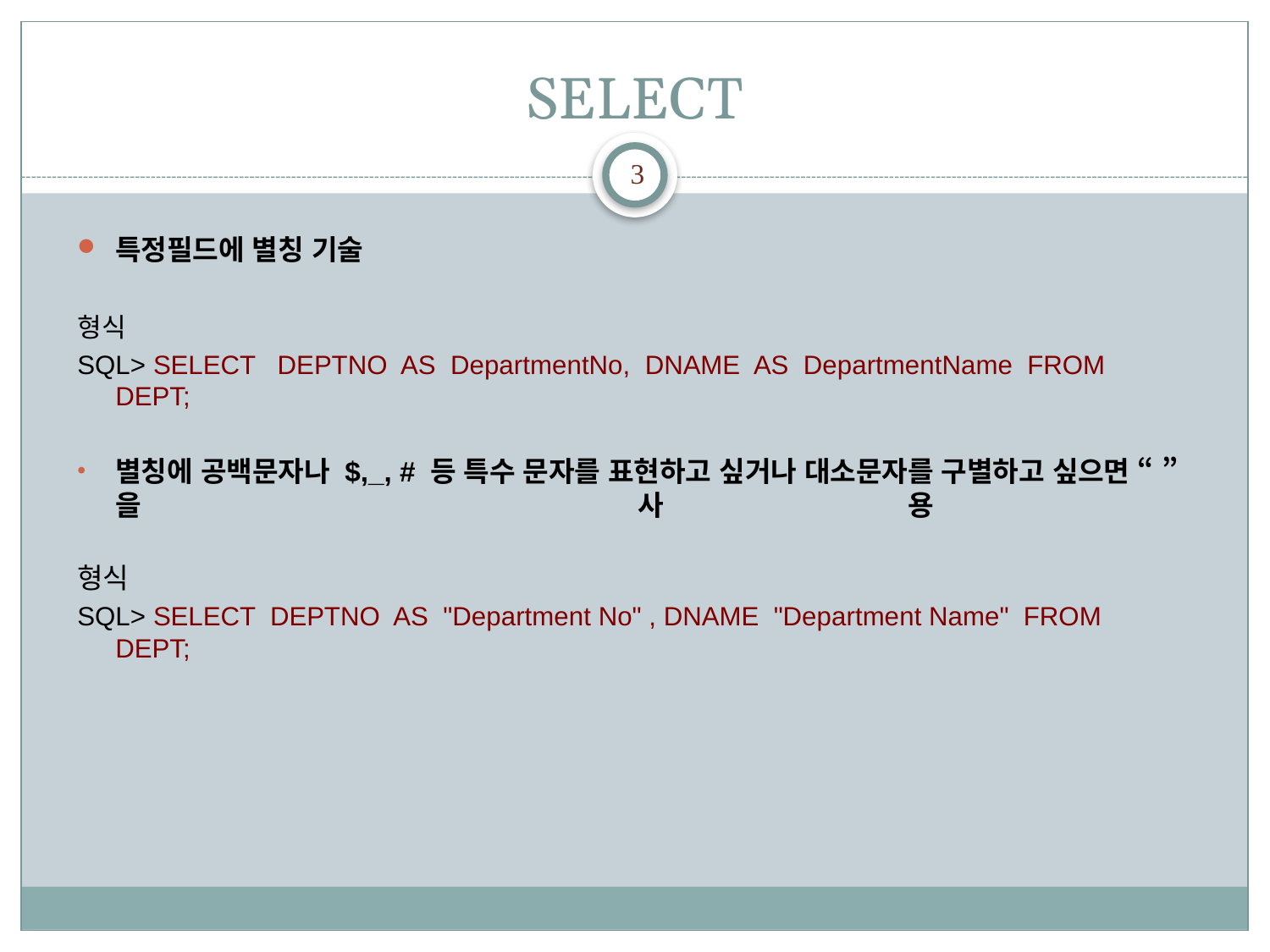

# SELECT
3
특정필드에 별칭 기술

형식
SQL> SELECT   DEPTNO  AS  DepartmentNo,  DNAME  AS  DepartmentName  FROM DEPT;

별칭에 공백문자나 $,_, # 등 특수 문자를 표현하고 싶거나 대소문자를 구별하고 싶으면 “ ”을 사용
형식
SQL> SELECT  DEPTNO  AS  "Department No" , DNAME  "Department Name"  FROM DEPT;